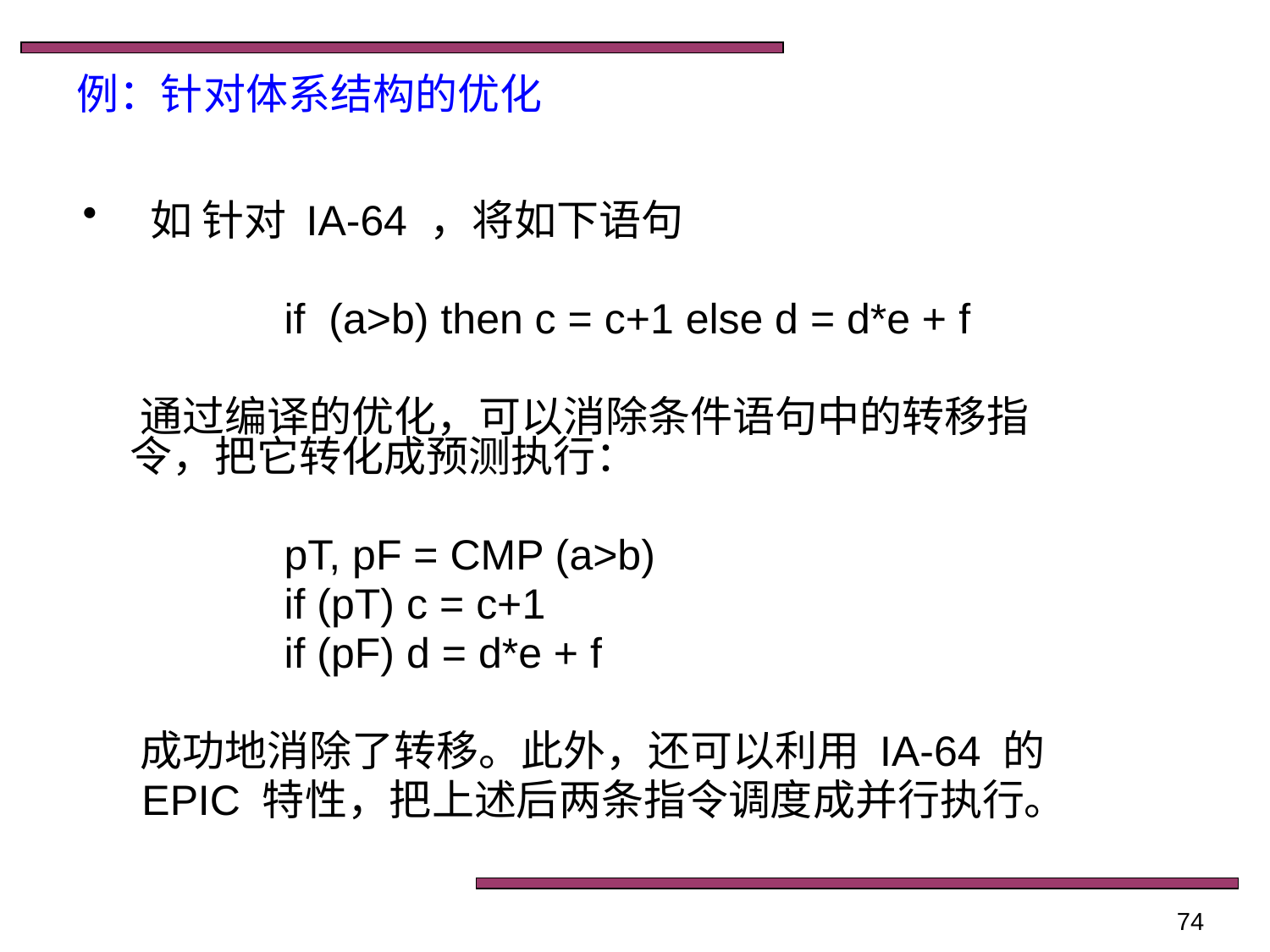

# 例：针对体系结构的优化

 如 针对 IA-64 ，将如下语句

                 if  (a>b) then c = c+1 else d = d*e + f

     通过编译的优化，可以消除条件语句中的转移指令，把它转化成预测执行：

                 pT, pF = CMP (a>b)
                 if (pT) c = c+1
                 if (pF) d = d*e + f

     成功地消除了转移。此外，还可以利用 IA-64 的
     EPIC 特性，把上述后两条指令调度成并行执行。
74